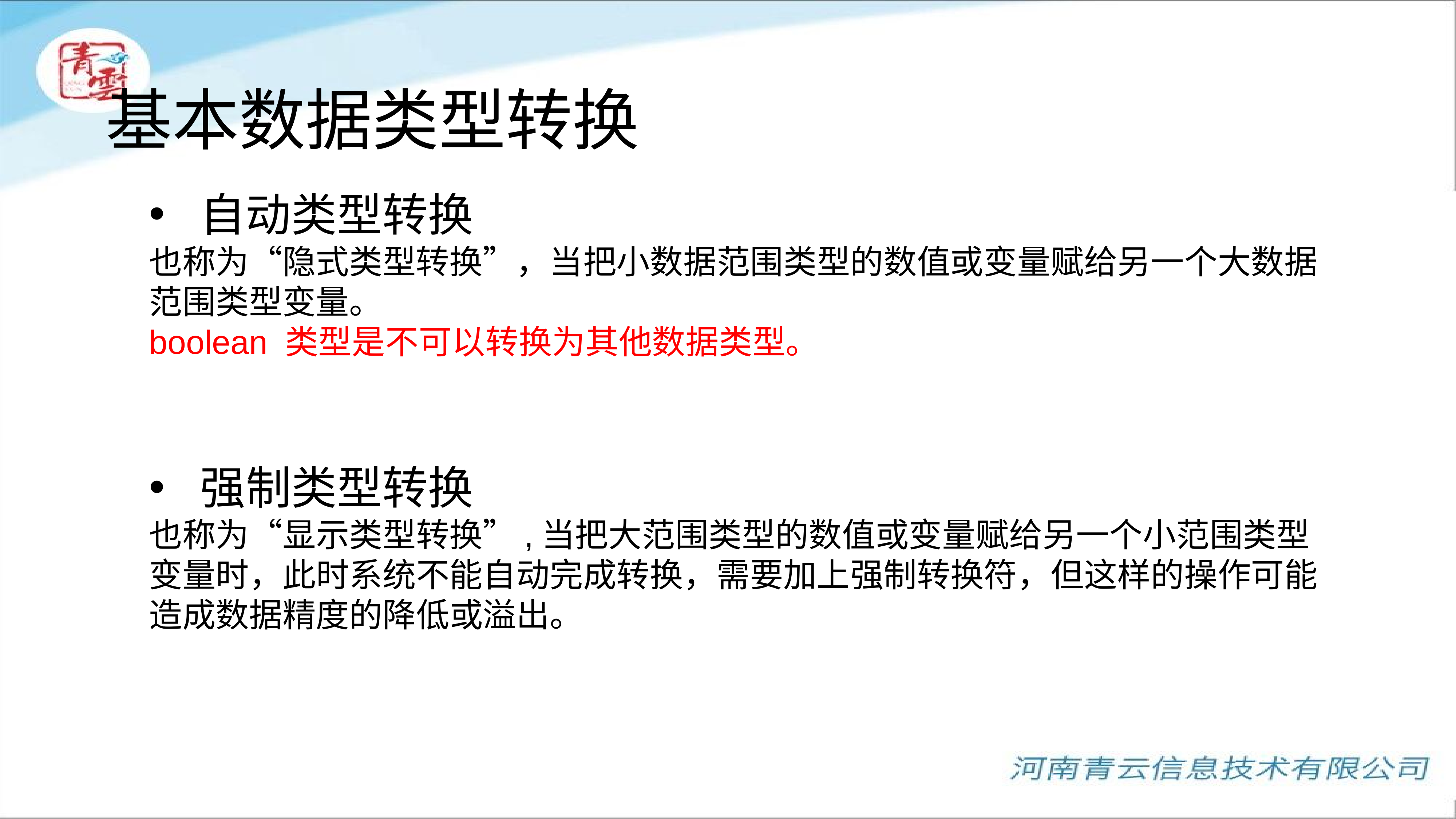

# 基本数据类型转换
自动类型转换
也称为“隐式类型转换”，当把小数据范围类型的数值或变量赋给另一个大数据范围类型变量。
boolean 类型是不可以转换为其他数据类型。

强制类型转换
也称为“显示类型转换”,当把大范围类型的数值或变量赋给另一个小范围类型变量时，此时系统不能自动完成转换，需要加上强制转换符，但这样的操作可能造成数据精度的降低或溢出。